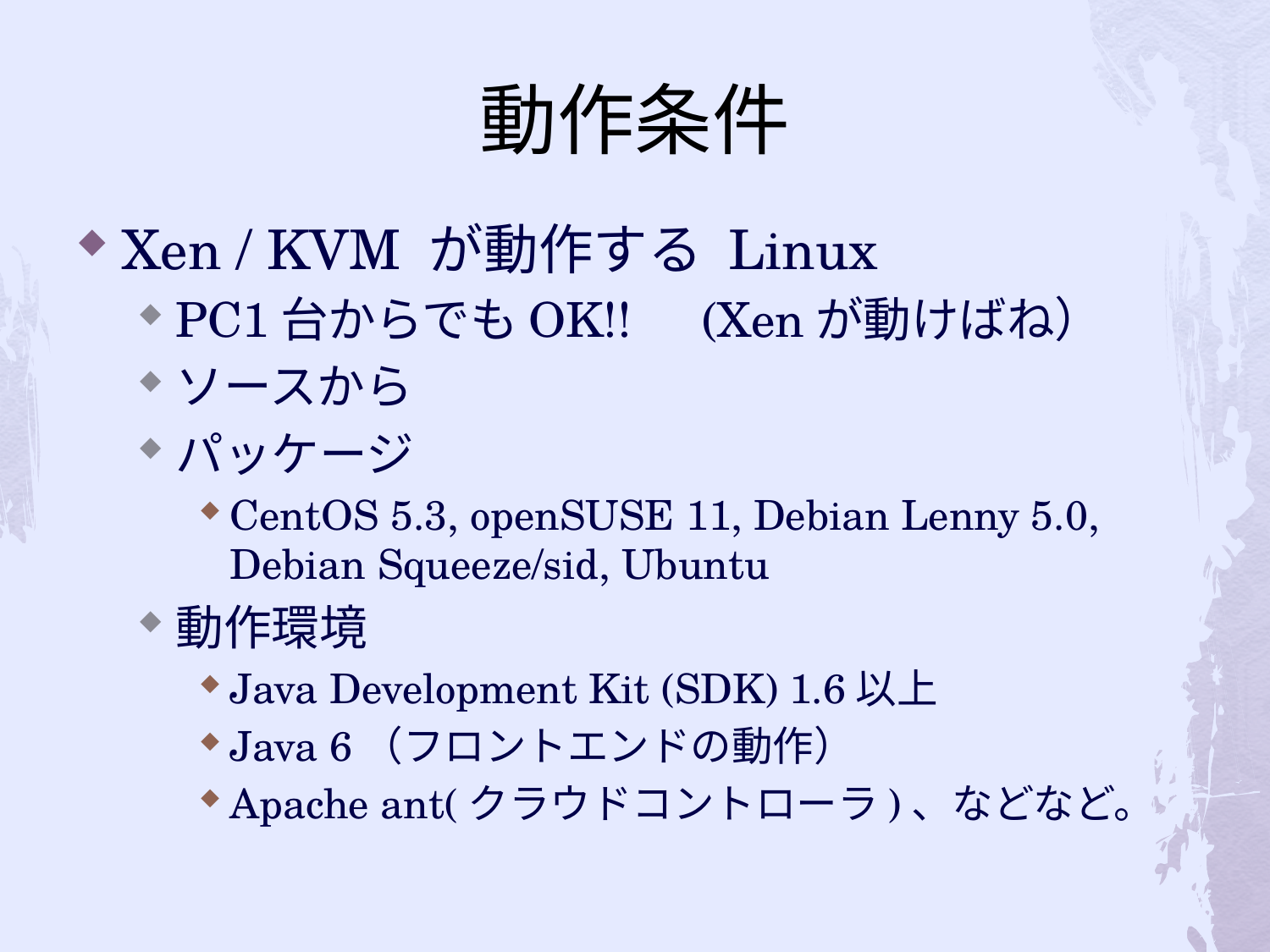

# 動作条件
Xen / KVM が動作する Linux
PC1台からでもOK!!　(Xenが動けばね）
ソースから
パッケージ
CentOS 5.3, openSUSE 11, Debian Lenny 5.0,
Debian Squeeze/sid, Ubuntu
動作環境
Java Development Kit (SDK) 1.6以上
Java 6（フロントエンドの動作）
Apache ant(クラウドコントローラ)、などなど。